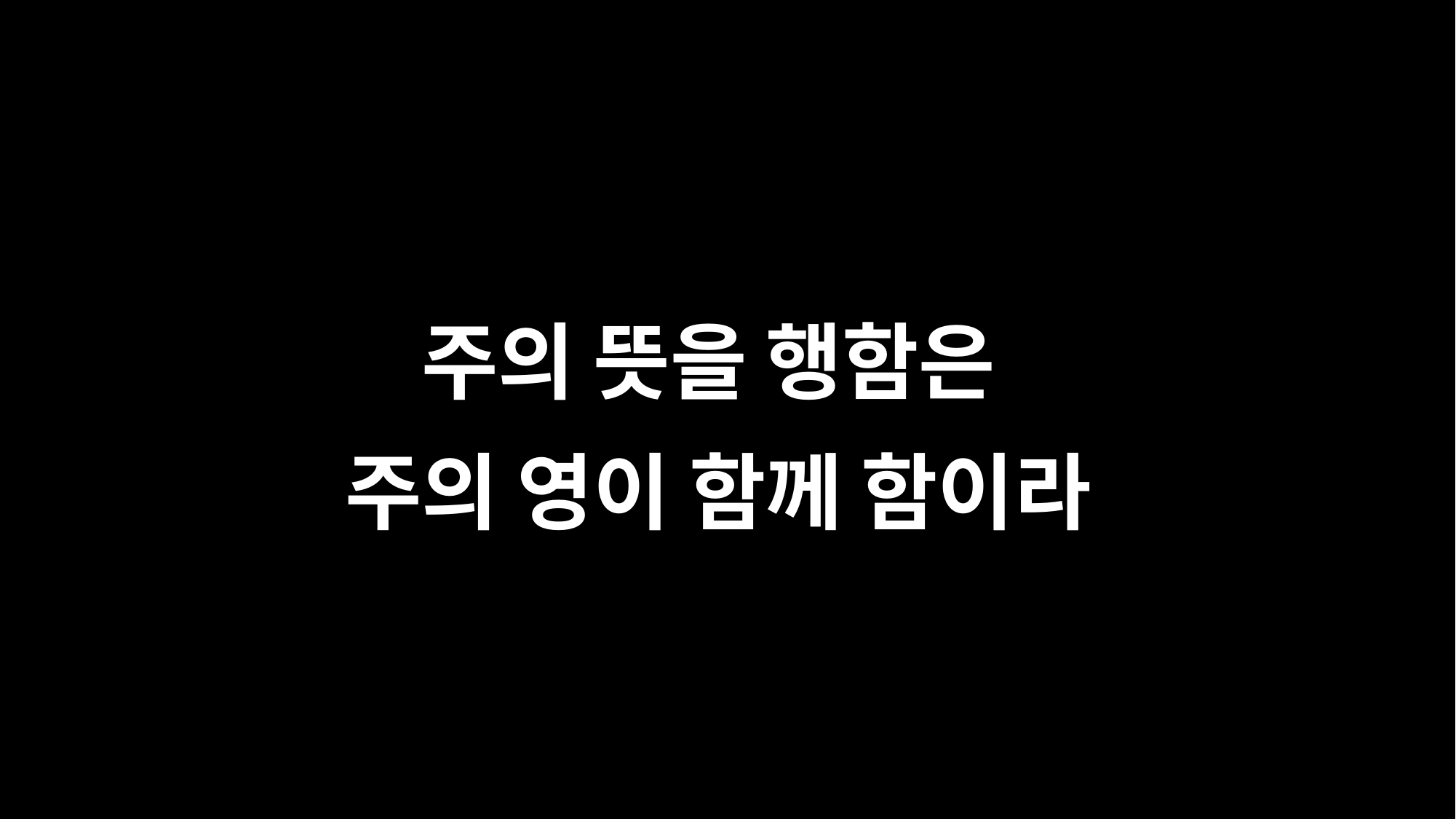

주의 뜻을 행함은
주의 영이 함께 함이라